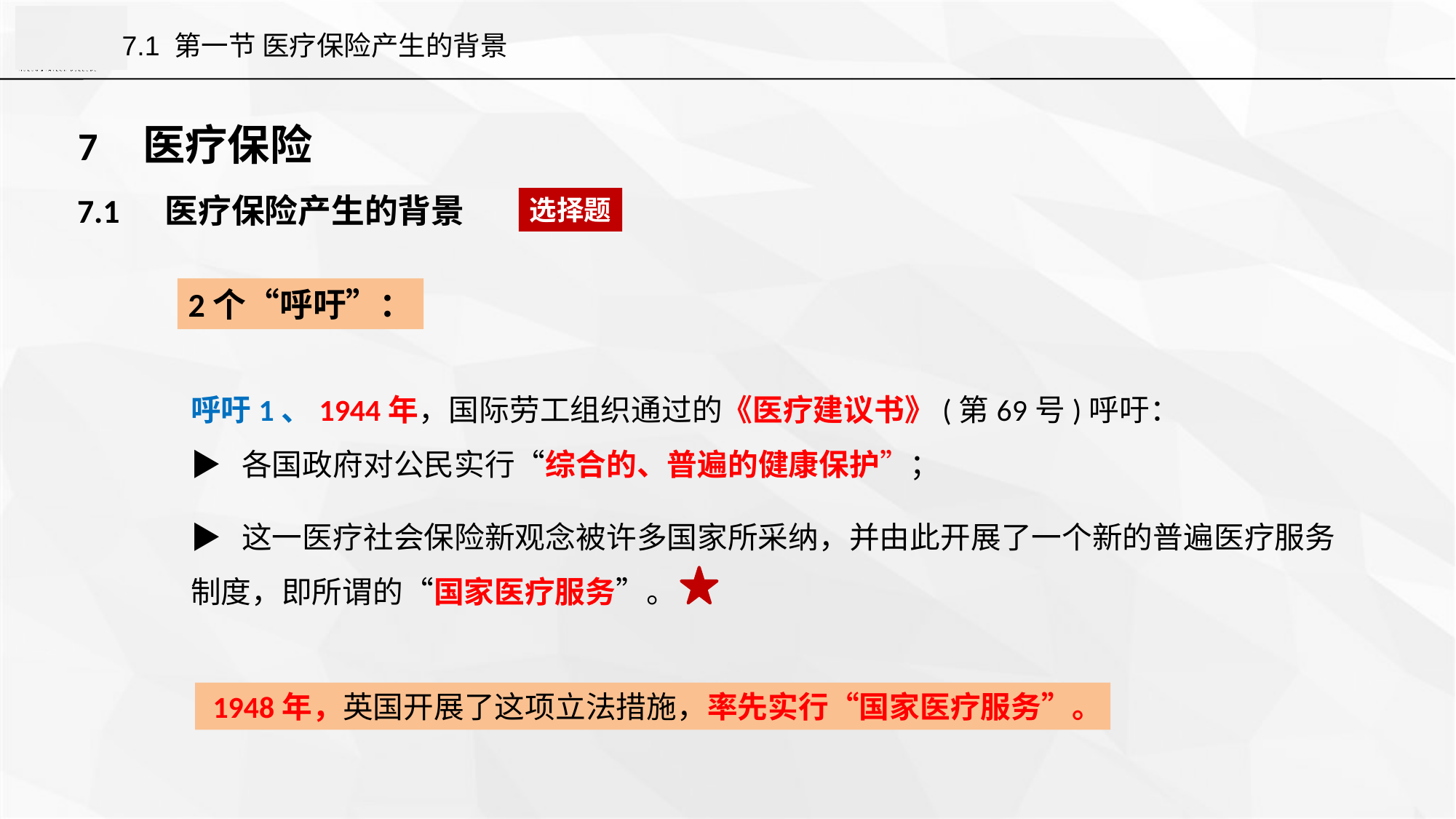

7.1 第一节 医疗保险产生的背景
7    医疗保险
7.1     医疗保险产生的背景
选择题
2个“呼吁”：
呼吁1、1944年，国际劳工组织通过的《医疗建议书》(第69号)呼吁：
▶  各国政府对公民实行“综合的、普遍的健康保护”；
▶  这一医疗社会保险新观念被许多国家所采纳，并由此开展了一个新的普遍医疗服务制度，即所谓的“国家医疗服务”。

 1948年，英国开展了这项立法措施，率先实行“国家医疗服务”。